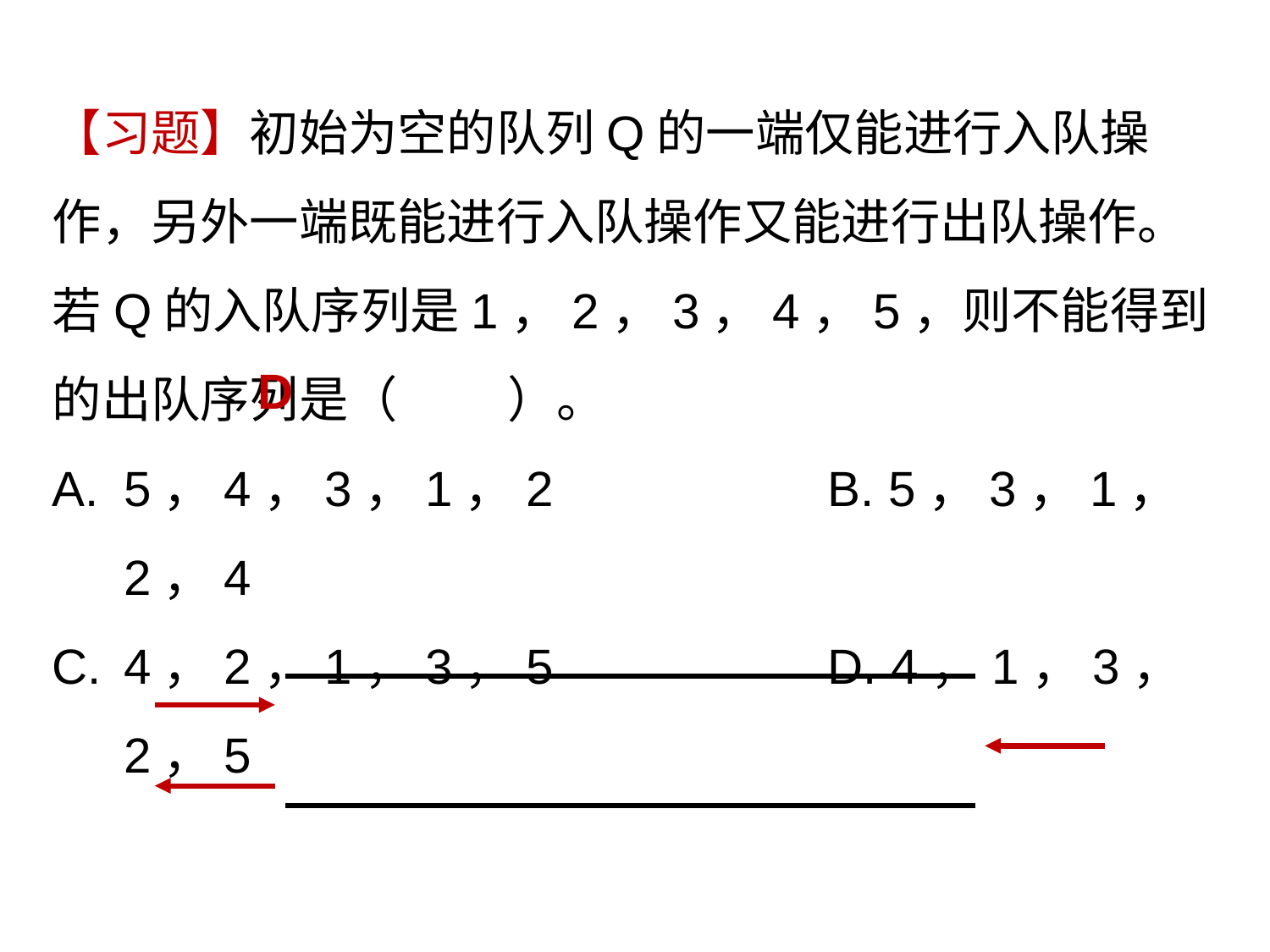

【习题】初始为空的队列Q的一端仅能进行入队操作，另外一端既能进行入队操作又能进行出队操作。若Q的入队序列是1，2，3，4，5，则不能得到的出队序列是（          ）。
5，4，3，1，2                    B. 5，3，1，2，4
4，2，1，3，5                    D. 4，1，3，2，5
D